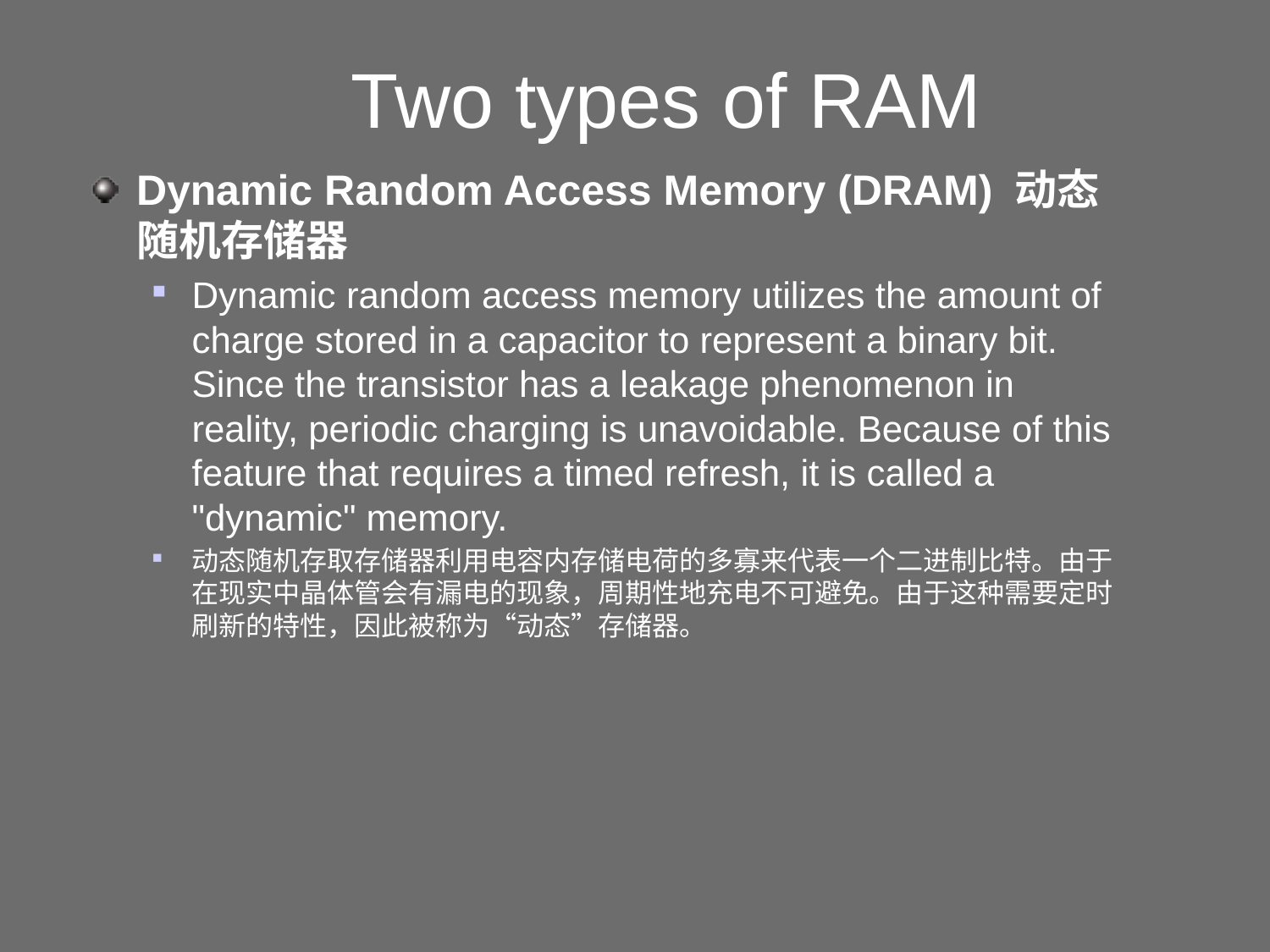

# Two types of RAM
Dynamic Random Access Memory (DRAM) 动态随机存储器
Dynamic random access memory utilizes the amount of charge stored in a capacitor to represent a binary bit. Since the transistor has a leakage phenomenon in reality, periodic charging is unavoidable. Because of this feature that requires a timed refresh, it is called a "dynamic" memory.
动态随机存取存储器利用电容内存储电荷的多寡来代表一个二进制比特。由于在现实中晶体管会有漏电的现象，周期性地充电不可避免。由于这种需要定时刷新的特性，因此被称为“动态”存储器。